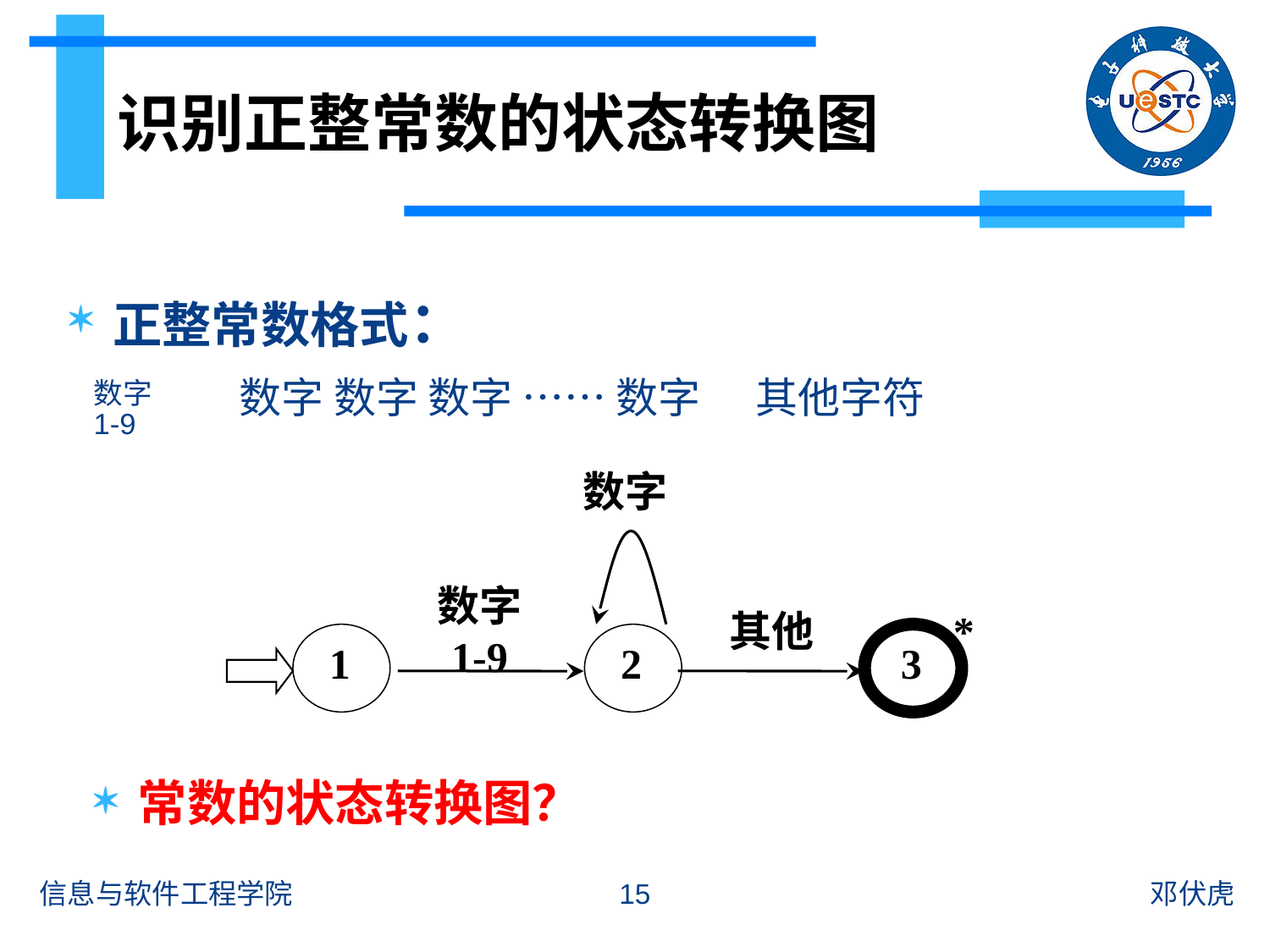

# 识别正整常数的状态转换图
正整常数格式：
数字 数字 数字 …… 数字
数字
1-9
其他字符
数字

数字
1-9
其他
*
1
2
3

常数的状态转换图？
15
信息与软件工程学院
邓伏虎